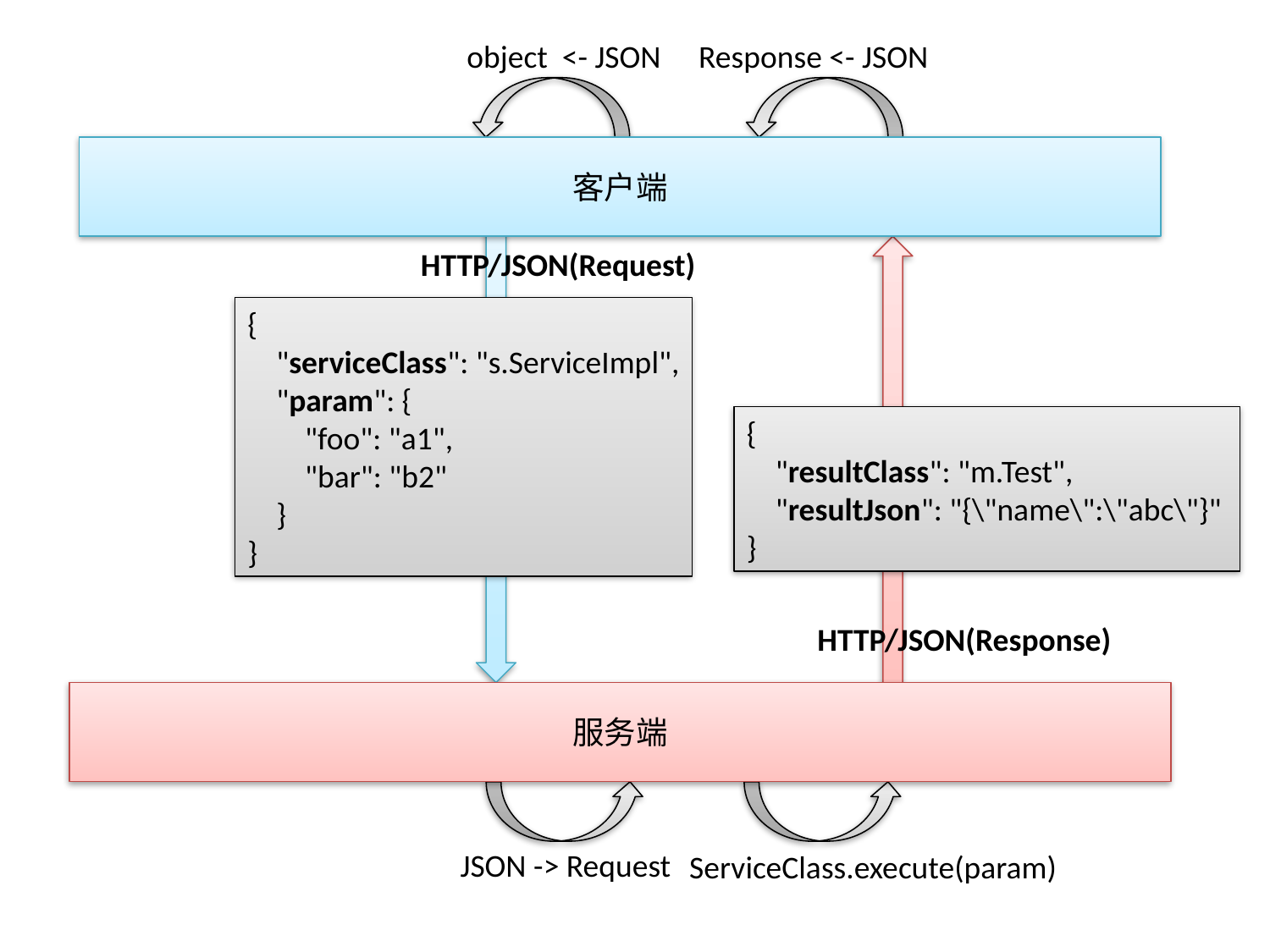

object  <- JSON
Response <- JSON

客户端

HTTP/JSON(Request)
{
    "serviceClass": "s.ServiceImpl",
    "param": {
        "foo": "a1",
        "bar": "b2"
    }
}
{
    "resultClass": "m.Test",
    "resultJson": "{\"name\":\"abc\"}"
}
HTTP/JSON(Response)
服务端

JSON -> Request
ServiceClass.execute(param)